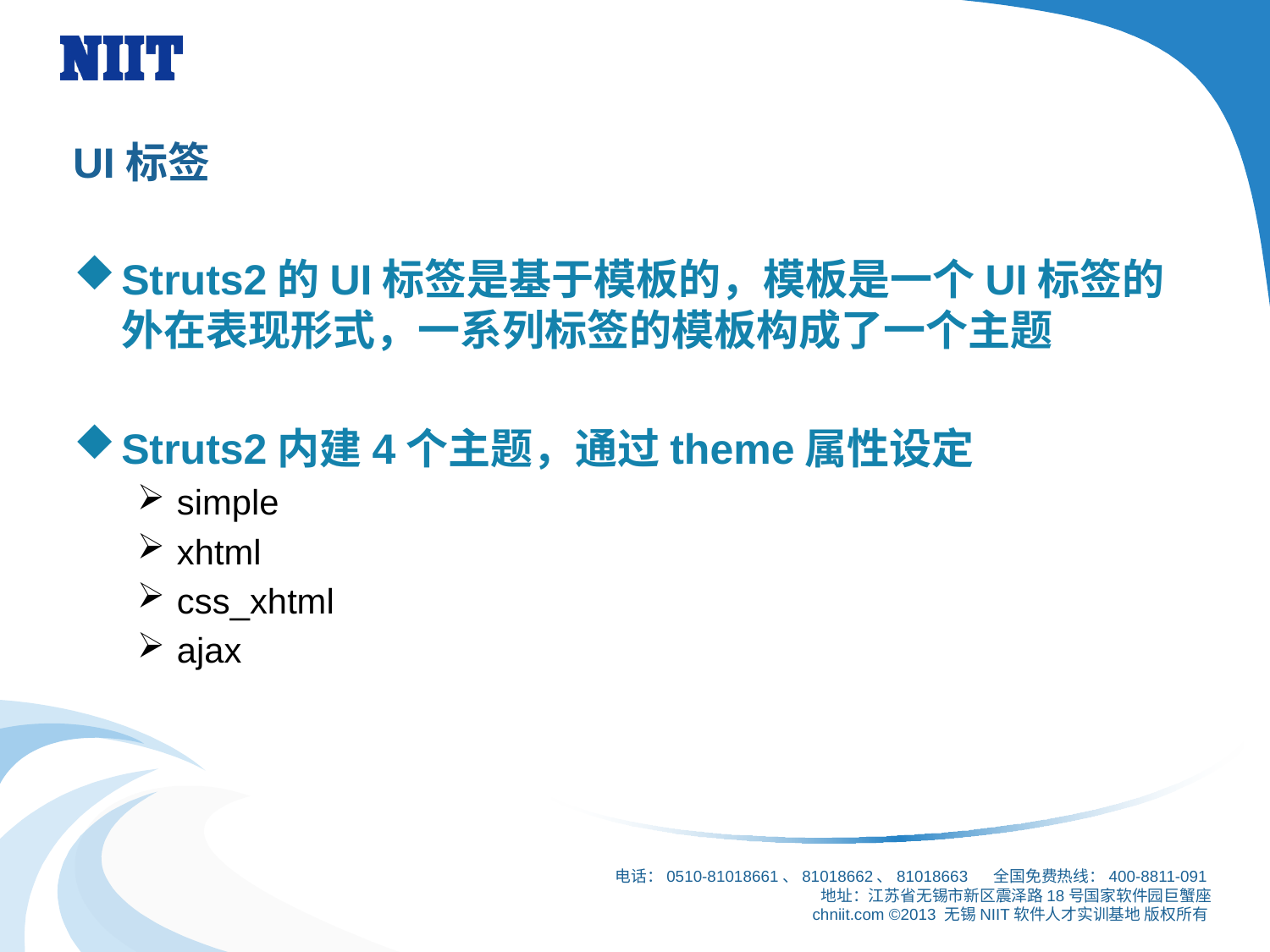

# UI标签
Struts2的UI标签是基于模板的，模板是一个UI标签的外在表现形式，一系列标签的模板构成了一个主题

Struts2内建4个主题，通过theme属性设定
simple
xhtml
css_xhtml
ajax